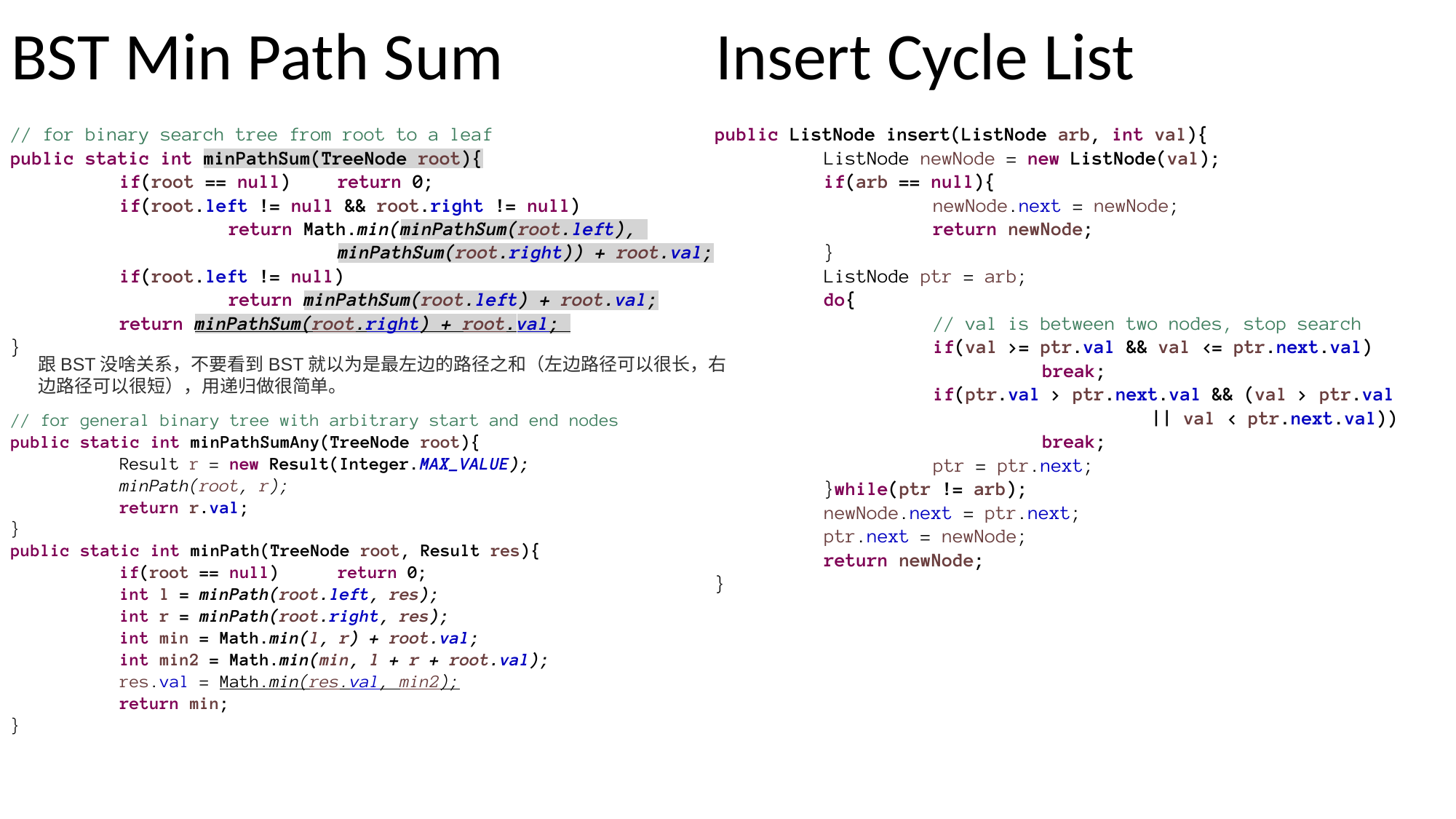

Insert Cycle List
# BST Min Path Sum
// for binary search tree from root to a leaf
public static int minPathSum(TreeNode root){
	if(root == null)	return 0;
	if(root.left != null && root.right != null)
		return Math.min(minPathSum(root.left),
			minPathSum(root.right)) + root.val;
	if(root.left != null)
		return minPathSum(root.left) + root.val;
	return minPathSum(root.right) + root.val;
}
public ListNode insert(ListNode arb, int val){
	ListNode newNode = new ListNode(val);
	if(arb == null){
		newNode.next = newNode;
		return newNode;
	}
	ListNode ptr = arb;
	do{
		// val is between two nodes, stop search
		if(val >= ptr.val && val <= ptr.next.val)
			break;
		if(ptr.val > ptr.next.val && (val > ptr.val
				|| val < ptr.next.val))
			break;
		ptr = ptr.next;
	}while(ptr != arb);
	newNode.next = ptr.next;
	ptr.next = newNode;
	return newNode;
}
跟BST没啥关系，不要看到BST就以为是最左边的路径之和（左边路径可以很长，右边路径可以很短），用递归做很简单。
// for general binary tree with arbitrary start and end nodes
public static int minPathSumAny(TreeNode root){
	Result r = new Result(Integer.MAX_VALUE);
	minPath(root, r);
	return r.val;
}
public static int minPath(TreeNode root, Result res){
	if(root == null)	return 0;
	int l = minPath(root.left, res);
	int r = minPath(root.right, res);
	int min = Math.min(l, r) + root.val;
	int min2 = Math.min(min, l + r + root.val);
	res.val = Math.min(res.val, min2);
	return min;
}